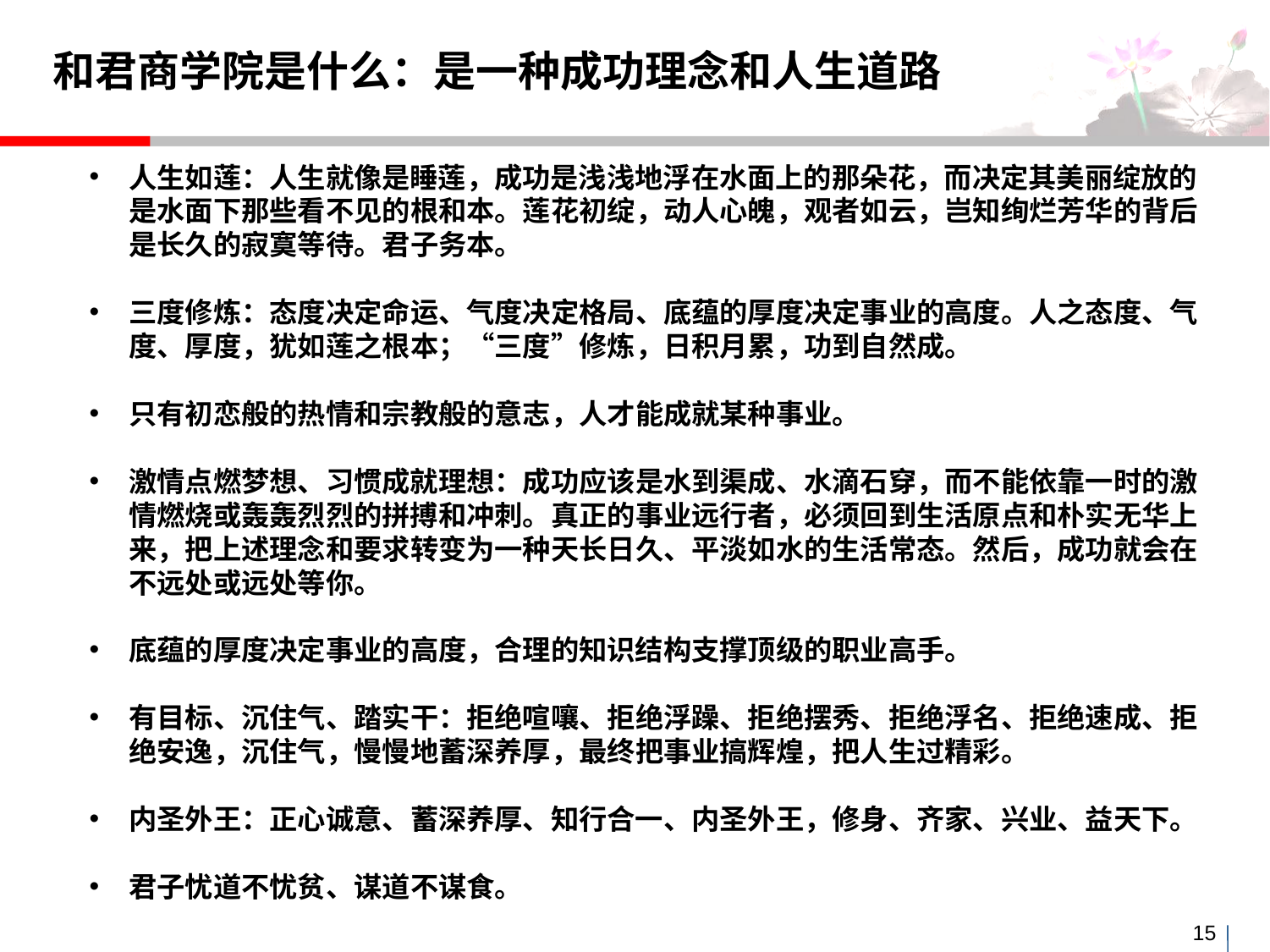

和君商学院是什么：是一种成功理念和人生道路
人生如莲：人生就像是睡莲，成功是浅浅地浮在水面上的那朵花，而决定其美丽绽放的是水面下那些看不见的根和本。莲花初绽，动人心魄，观者如云，岂知绚烂芳华的背后是长久的寂寞等待。君子务本。

三度修炼：态度决定命运、气度决定格局、底蕴的厚度决定事业的高度。人之态度、气度、厚度，犹如莲之根本；“三度”修炼，日积月累，功到自然成。

只有初恋般的热情和宗教般的意志，人才能成就某种事业。

激情点燃梦想、习惯成就理想：成功应该是水到渠成、水滴石穿，而不能依靠一时的激情燃烧或轰轰烈烈的拼搏和冲刺。真正的事业远行者，必须回到生活原点和朴实无华上来，把上述理念和要求转变为一种天长日久、平淡如水的生活常态。然后，成功就会在不远处或远处等你。

底蕴的厚度决定事业的高度，合理的知识结构支撑顶级的职业高手。

有目标、沉住气、踏实干：拒绝喧嚷、拒绝浮躁、拒绝摆秀、拒绝浮名、拒绝速成、拒绝安逸，沉住气，慢慢地蓄深养厚，最终把事业搞辉煌，把人生过精彩。

内圣外王：正心诚意、蓄深养厚、知行合一、内圣外王，修身、齐家、兴业、益天下。

君子忧道不忧贫、谋道不谋食。